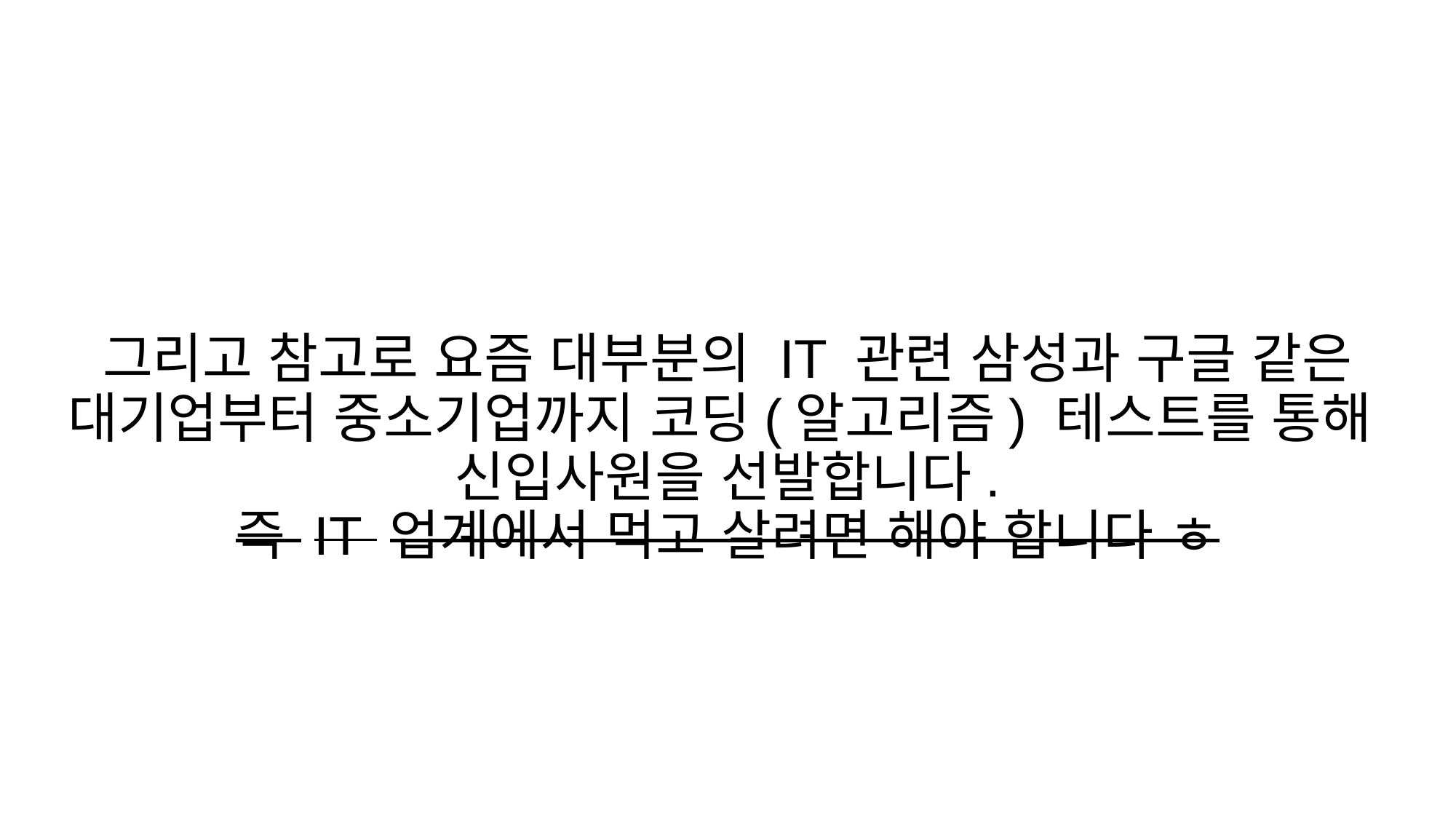

그리고 참고로 요즘 대부분의 IT 관련 삼성과 구글 같은 대기업부터 중소기업까지 코딩(알고리즘) 테스트를 통해
신입사원을 선발합니다.
즉 IT 업계에서 먹고 살려면 해야 합니다 ㅎ